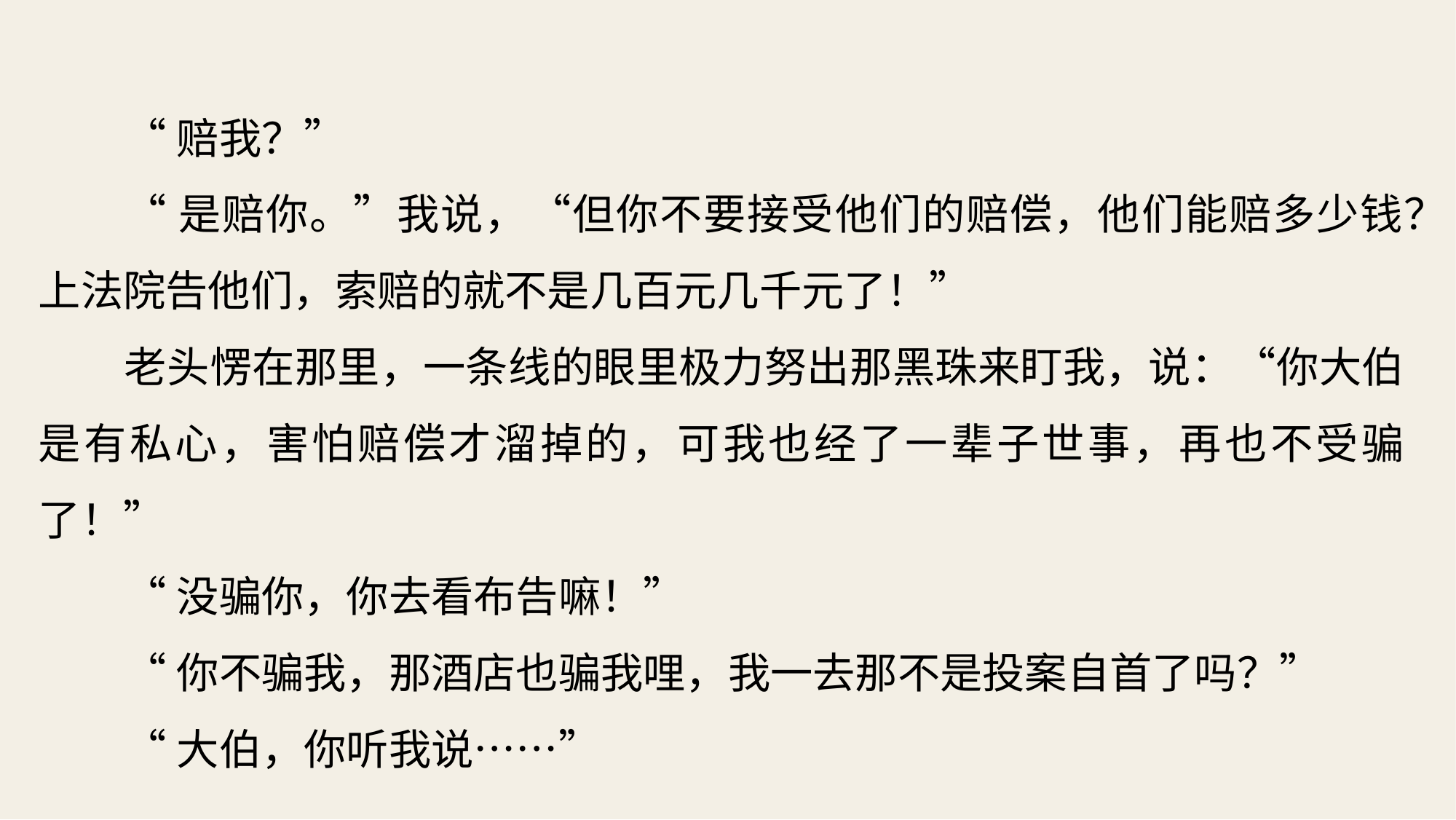

“赔我？”
“是赔你。”我说，“但你不要接受他们的赔偿，他们能赔多少钱？上法院告他们，索赔的就不是几百元几千元了！”
老头愣在那里，一条线的眼里极力努出那黑珠来盯我，说：“你大伯是有私心，害怕赔偿才溜掉的，可我也经了一辈子世事，再也不受骗了！”
“没骗你，你去看布告嘛！”
“你不骗我，那酒店也骗我哩，我一去那不是投案自首了吗？”
“大伯，你听我说……”